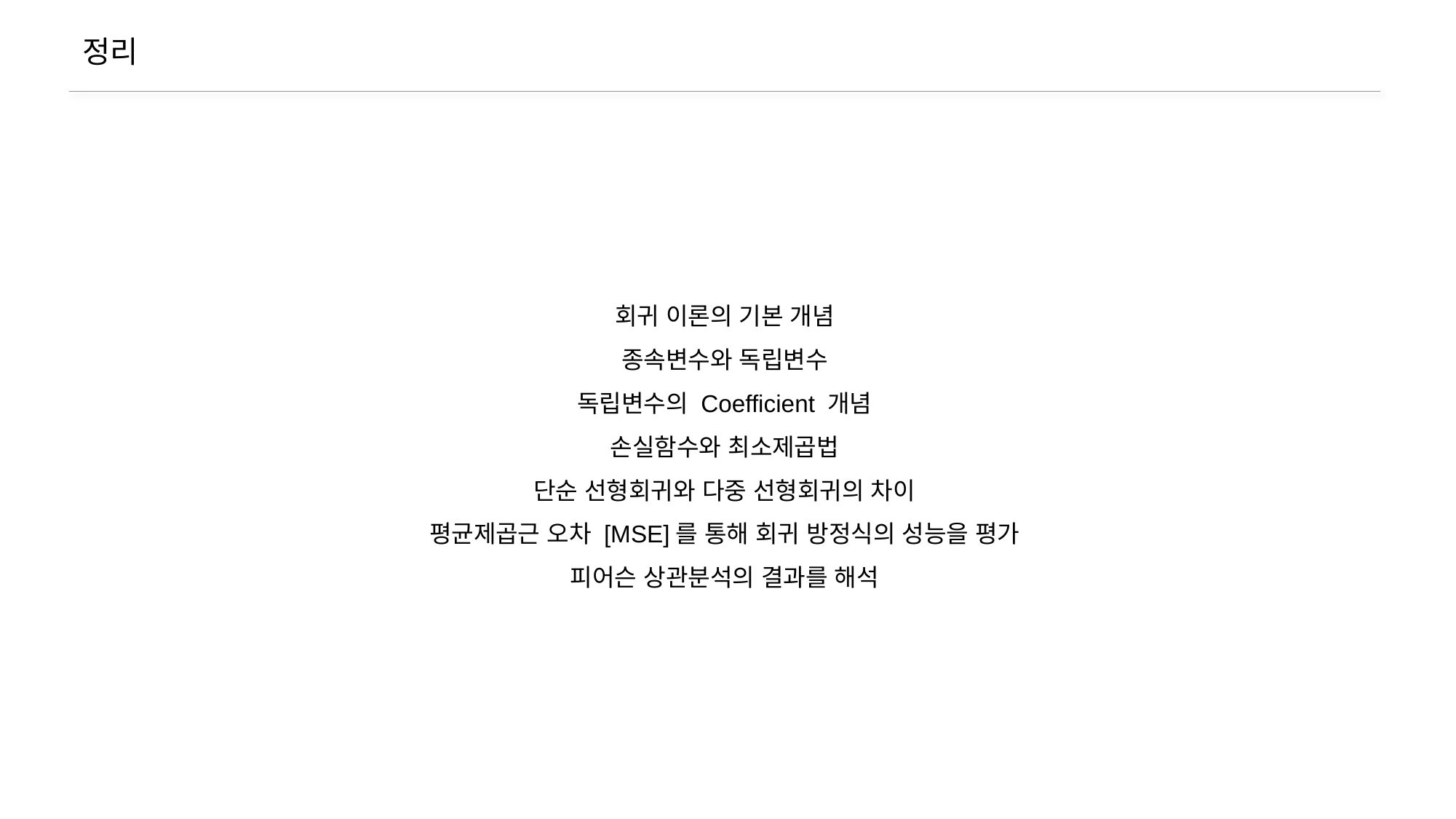

정리
회귀 이론의 기본 개념
종속변수와 독립변수
독립변수의 Coefficient 개념
손실함수와 최소제곱법
단순 선형회귀와 다중 선형회귀의 차이
평균제곱근 오차 [MSE]를 통해 회귀 방정식의 성능을 평가
피어슨 상관분석의 결과를 해석